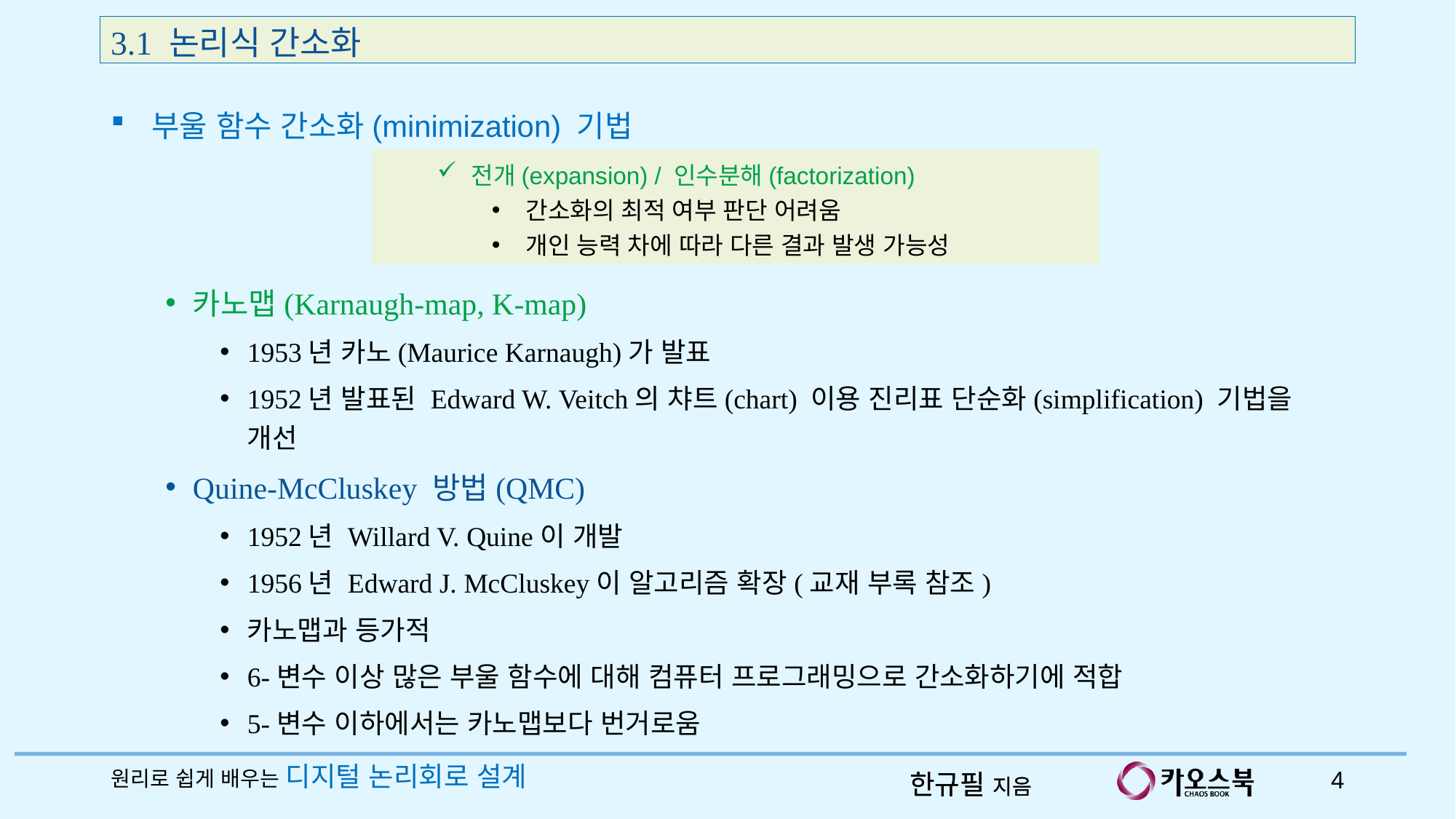

3.1 논리식 간소화
부울 함수 간소화(minimization) 기법
전개(expansion) / 인수분해(factorization)
간소화의 최적 여부 판단 어려움
개인 능력 차에 따라 다른 결과 발생 가능성
카노맵(Karnaugh-map, K-map)
1953년 카노(Maurice Karnaugh)가 발표
1952년 발표된 Edward W. Veitch의 챠트(chart) 이용 진리표 단순화(simplification) 기법을 개선
Quine-McCluskey 방법(QMC)
1952년 Willard V. Quine이 개발
1956년 Edward J. McCluskey이 알고리즘 확장(교재 부록 참조)
카노맵과 등가적
6-변수 이상 많은 부울 함수에 대해 컴퓨터 프로그래밍으로 간소화하기에 적합
5-변수 이하에서는 카노맵보다 번거로움
원리로 쉽게 배우는 디지털 논리회로 설계
4